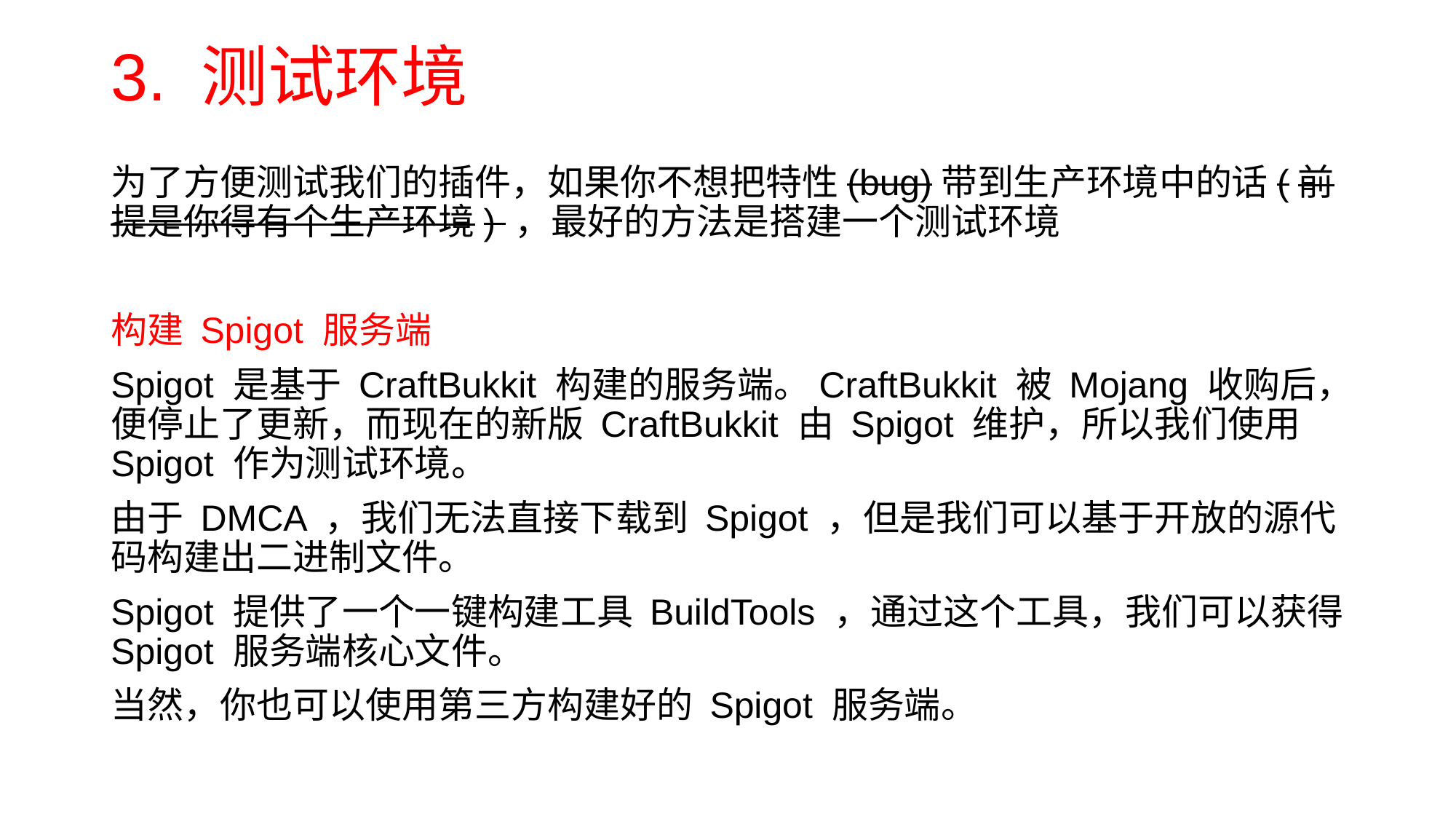

# 3. 测试环境
为了方便测试我们的插件，如果你不想把特性(bug)带到生产环境中的话(前提是你得有个生产环境) ，最好的方法是搭建一个测试环境

构建 Spigot 服务端
Spigot 是基于 CraftBukkit 构建的服务端。CraftBukkit 被 Mojang 收购后，便停止了更新，而现在的新版 CraftBukkit 由 Spigot 维护，所以我们使用 Spigot 作为测试环境。
由于 DMCA ，我们无法直接下载到 Spigot ，但是我们可以基于开放的源代码构建出二进制文件。
Spigot 提供了一个一键构建工具 BuildTools ，通过这个工具，我们可以获得 Spigot 服务端核心文件。
当然，你也可以使用第三方构建好的 Spigot 服务端。